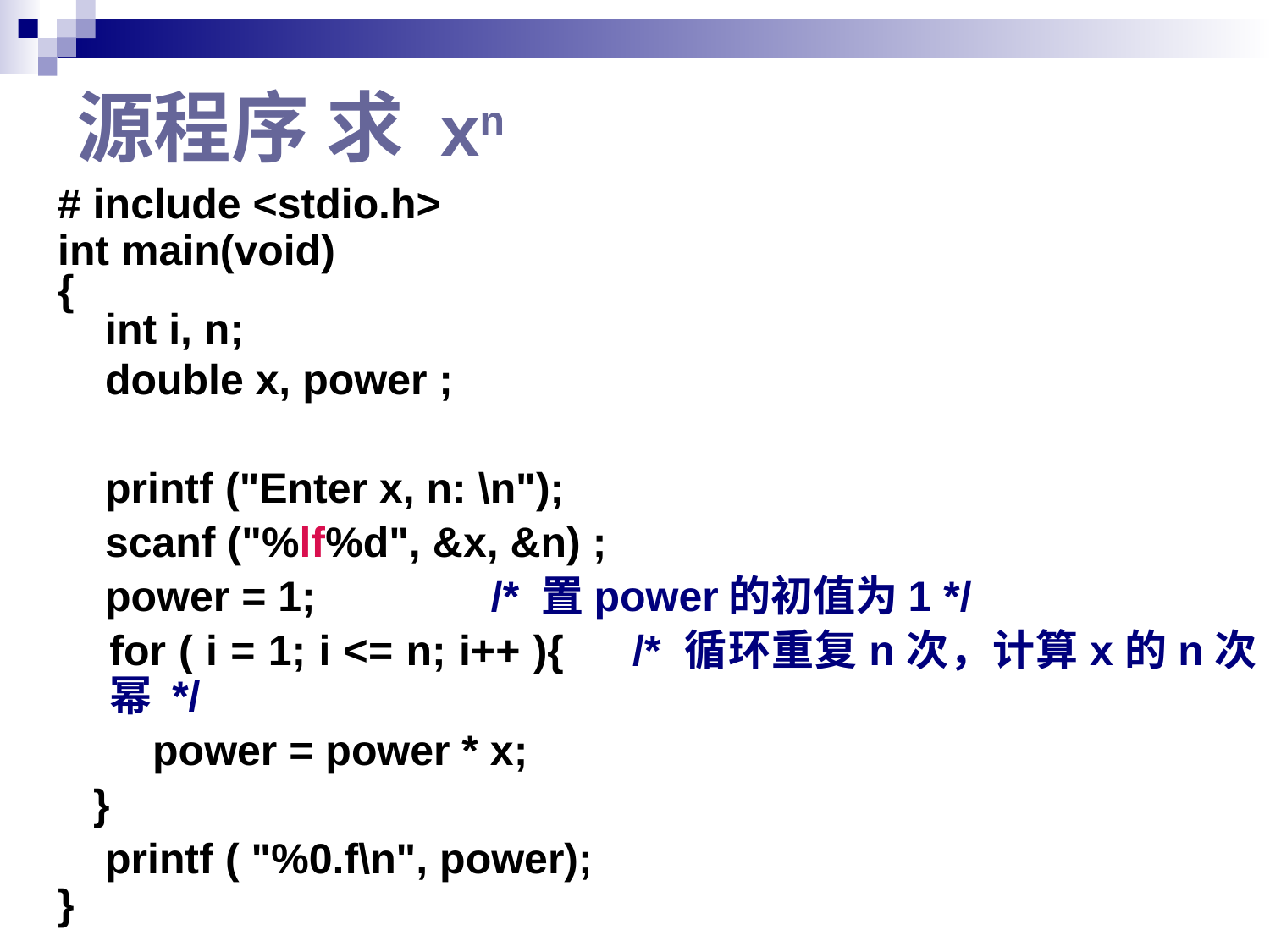

# 源程序 求 xn
# include <stdio.h>
int main(void)
{
    int i, n;
    double x, power ;

    printf ("Enter x, n: \n");
    scanf ("%lf%d", &x, &n) ;
    power = 1;              	/* 置power的初值为1 */
    for ( i = 1; i <= n; i++ ){	/* 循环重复n次，计算x的n次幂 */
        power = power * x;
   }
    printf ( "%0.f\n", power);
}